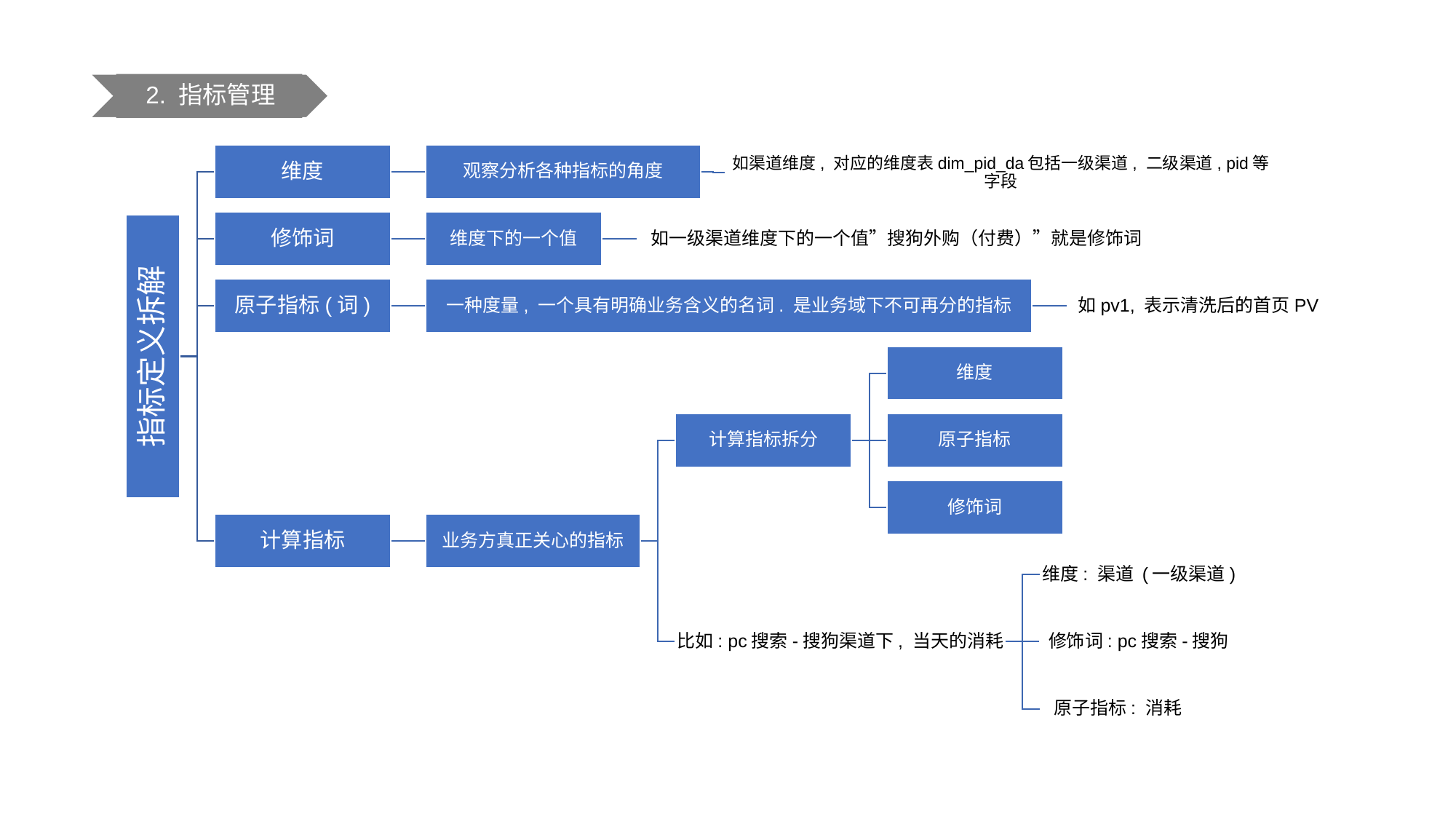

2. 指标管理

指标定义拆解
维度
观察分析各种指标的角度
如渠道维度, 对应的维度表dim_pid_da包括一级渠道, 二级渠道, pid等字段
修饰词
维度下的一个值
如一级渠道维度下的一个值”搜狗外购（付费）”就是修饰词
原子指标(词)
一种度量, 一个具有明确业务含义的名词. 是业务域下不可再分的指标
如pv1, 表示清洗后的首页PV
计算指标
业务方真正关心的指标
计算指标拆分
维度
原子指标
修饰词
比如: pc搜索-搜狗渠道下, 当天的消耗
维度: 渠道 (一级渠道)
修饰词: pc搜索-搜狗
原子指标: 消耗